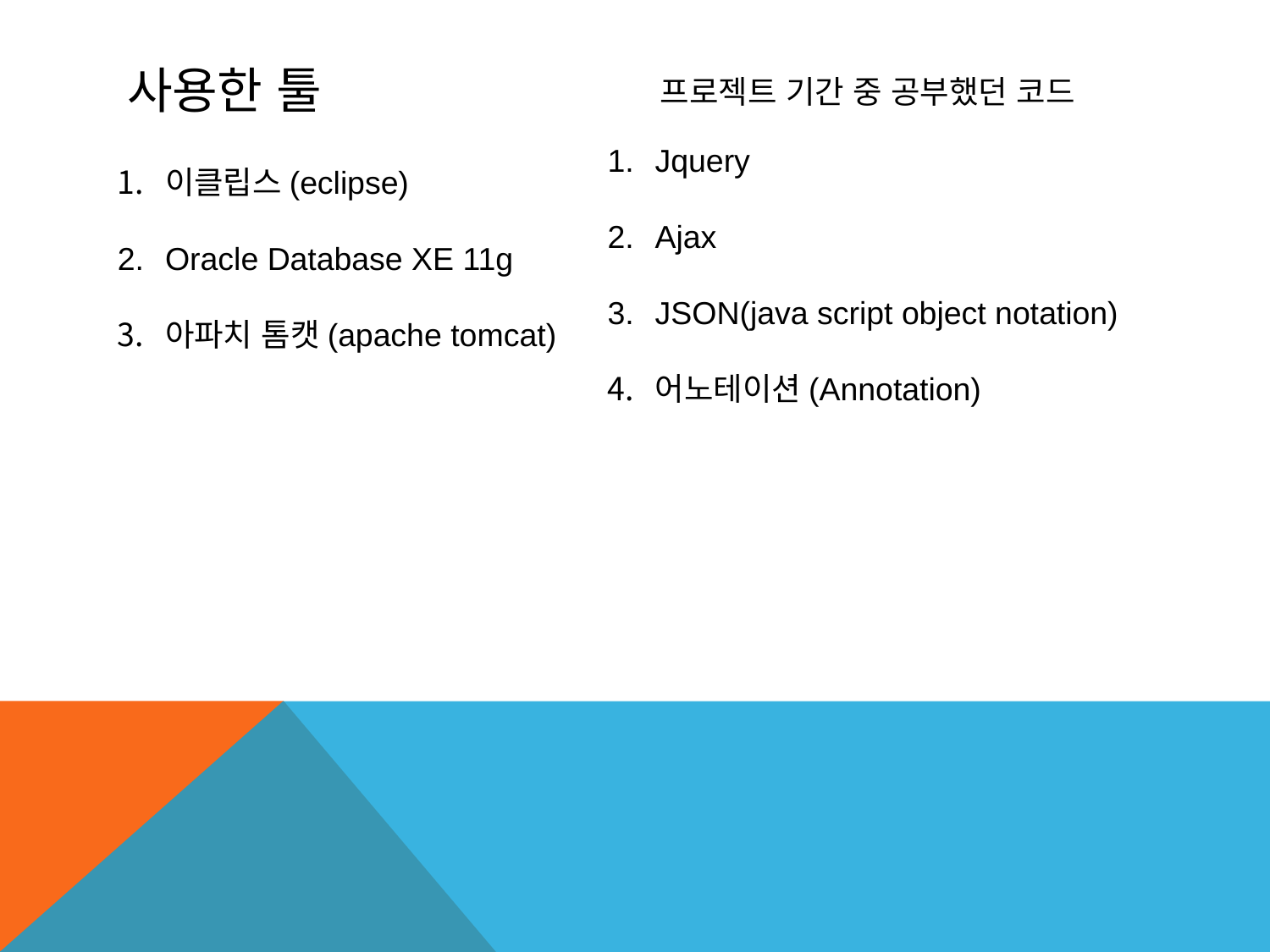

# 사용한 툴
프로젝트 기간 중 공부했던 코드
Jquery

Ajax

JSON(java script object notation)

어노테이션(Annotation)
이클립스(eclipse)

Oracle Database XE 11g

아파치 톰캣(apache tomcat)